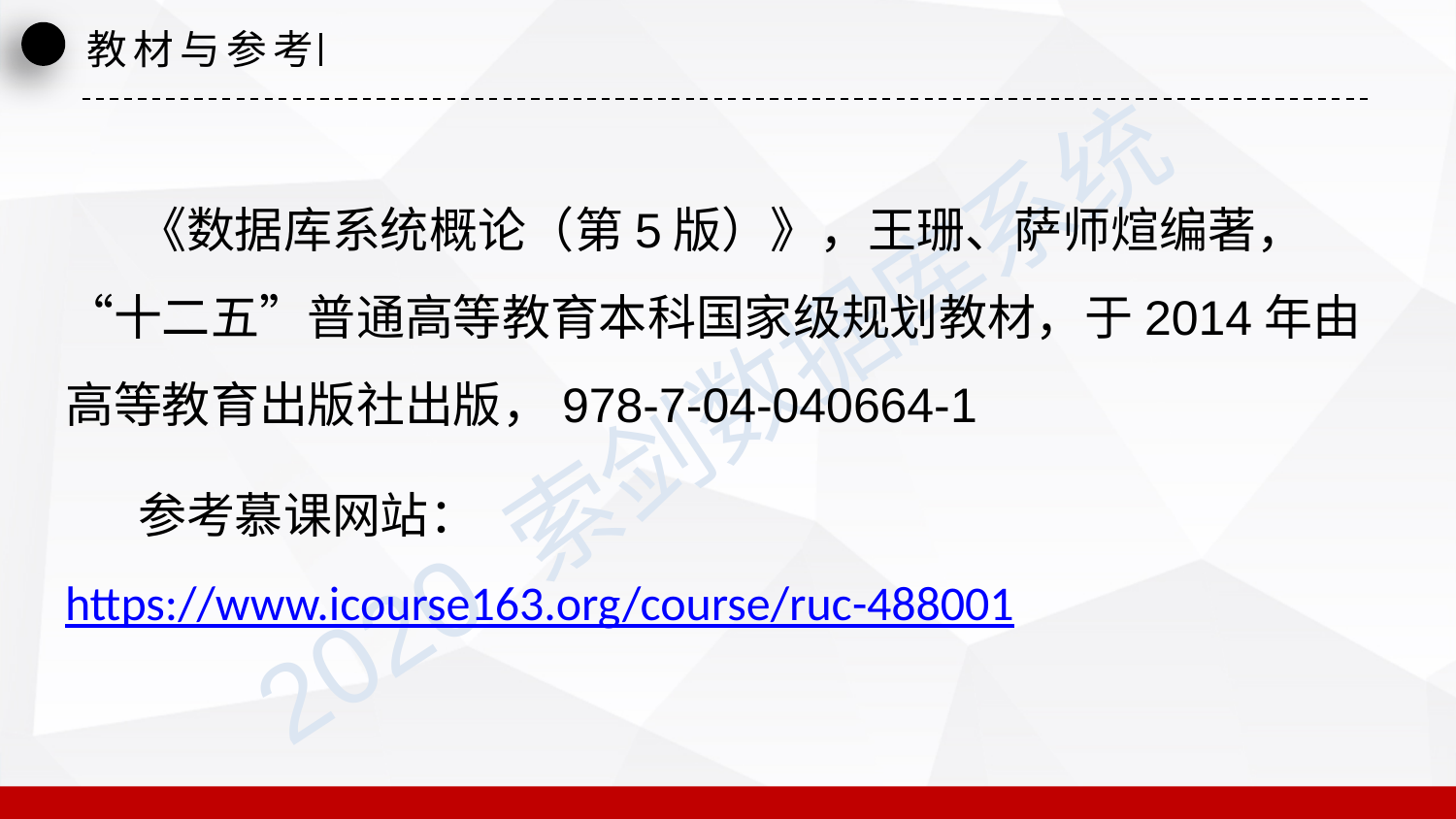

教材与参考

《数据库系统概论（第5版）》，王珊、萨师煊编著，“十二五”普通高等教育本科国家级规划教材，于2014年由高等教育出版社出版，978-7-04-040664-1
参考慕课网站：https://www.icourse163.org/course/ruc-488001